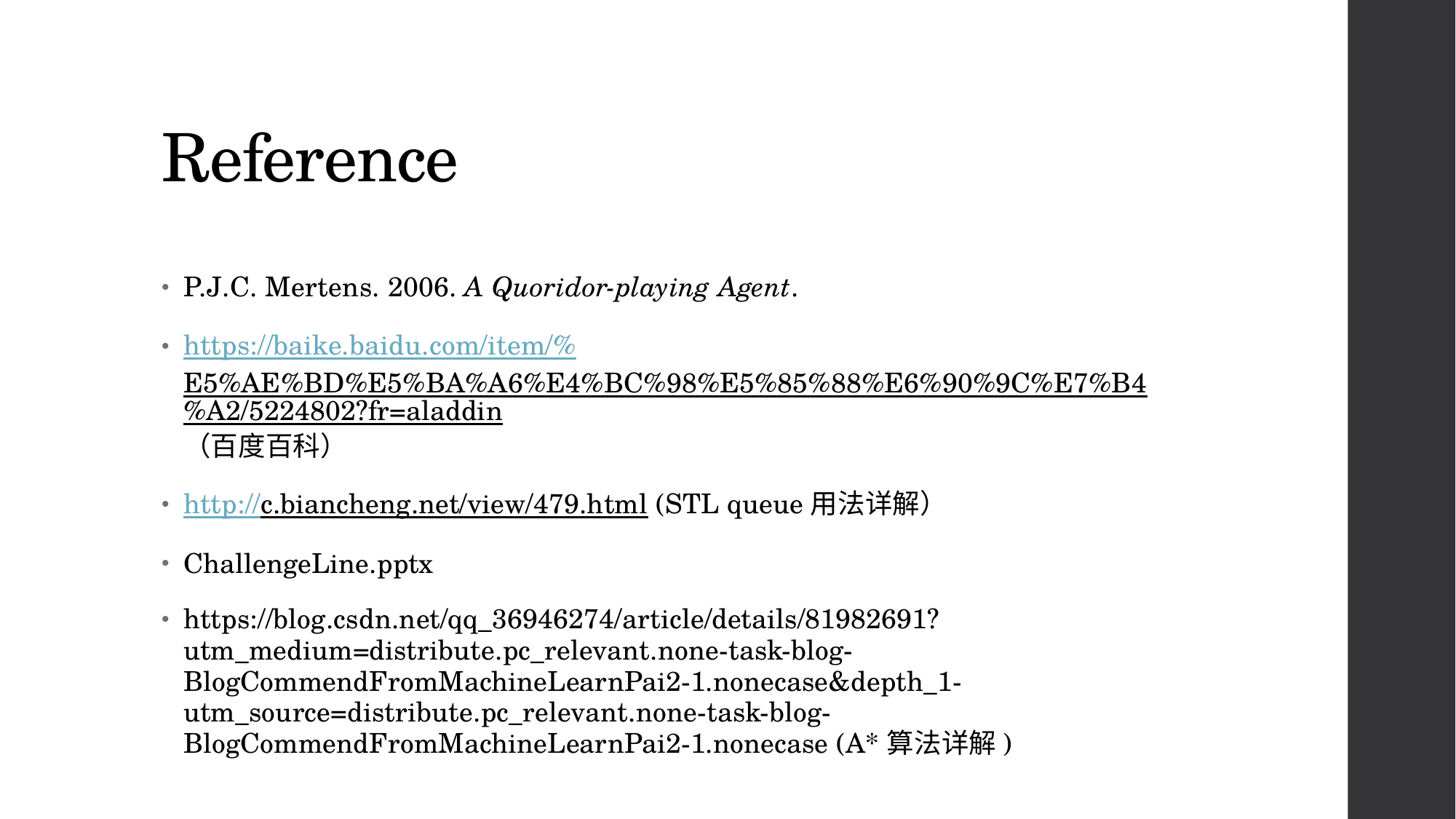

# Reference
P.J.C. Mertens. 2006. A Quoridor-playing Agent.
https://baike.baidu.com/item/%E5%AE%BD%E5%BA%A6%E4%BC%98%E5%85%88%E6%90%9C%E7%B4%A2/5224802?fr=aladdin（百度百科）
http://c.biancheng.net/view/479.html (STL queue用法详解）
ChallengeLine.pptx
https://blog.csdn.net/qq_36946274/article/details/81982691?utm_medium=distribute.pc_relevant.none-task-blog-BlogCommendFromMachineLearnPai2-1.nonecase&depth_1-utm_source=distribute.pc_relevant.none-task-blog-BlogCommendFromMachineLearnPai2-1.nonecase (A*算法详解)